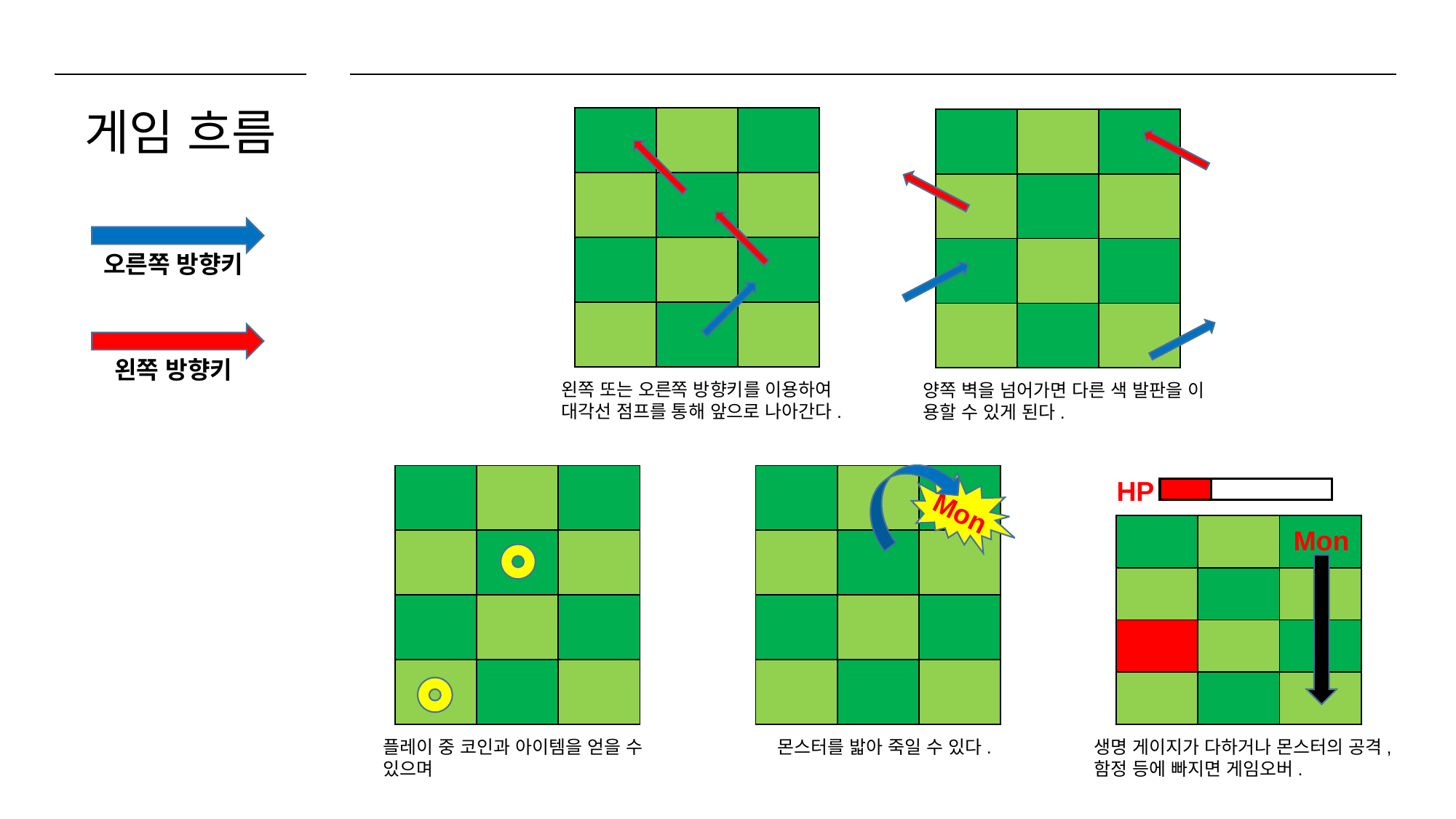

게임 흐름
|  |  |  |
| --- | --- | --- |
|  |  |  |
|  |  |  |
|  |  |  |
|  |  |  |
| --- | --- | --- |
|  |  |  |
|  |  |  |
|  |  |  |

오른쪽 방향키

왼쪽 방향키
왼쪽 또는 오른쪽 방향키를 이용하여
대각선 점프를 통해 앞으로 나아간다.
양쪽 벽을 넘어가면 다른 색 발판을 이
용할 수 있게 된다.
|  |  |  |
| --- | --- | --- |
|  |  |  |
|  |  |  |
|  |  |  |
|  |  |  |
| --- | --- | --- |
|  |  |  |
|  |  |  |
|  |  |  |
HP

Mon
|  |  |  |
| --- | --- | --- |
|  |  |  |
|  |  |  |
|  |  |  |
Mon

플레이 중 코인과 아이템을 얻을 수
있으며
몬스터를 밟아 죽일 수 있다.
생명 게이지가 다하거나 몬스터의 공격,
함정 등에 빠지면 게임오버.